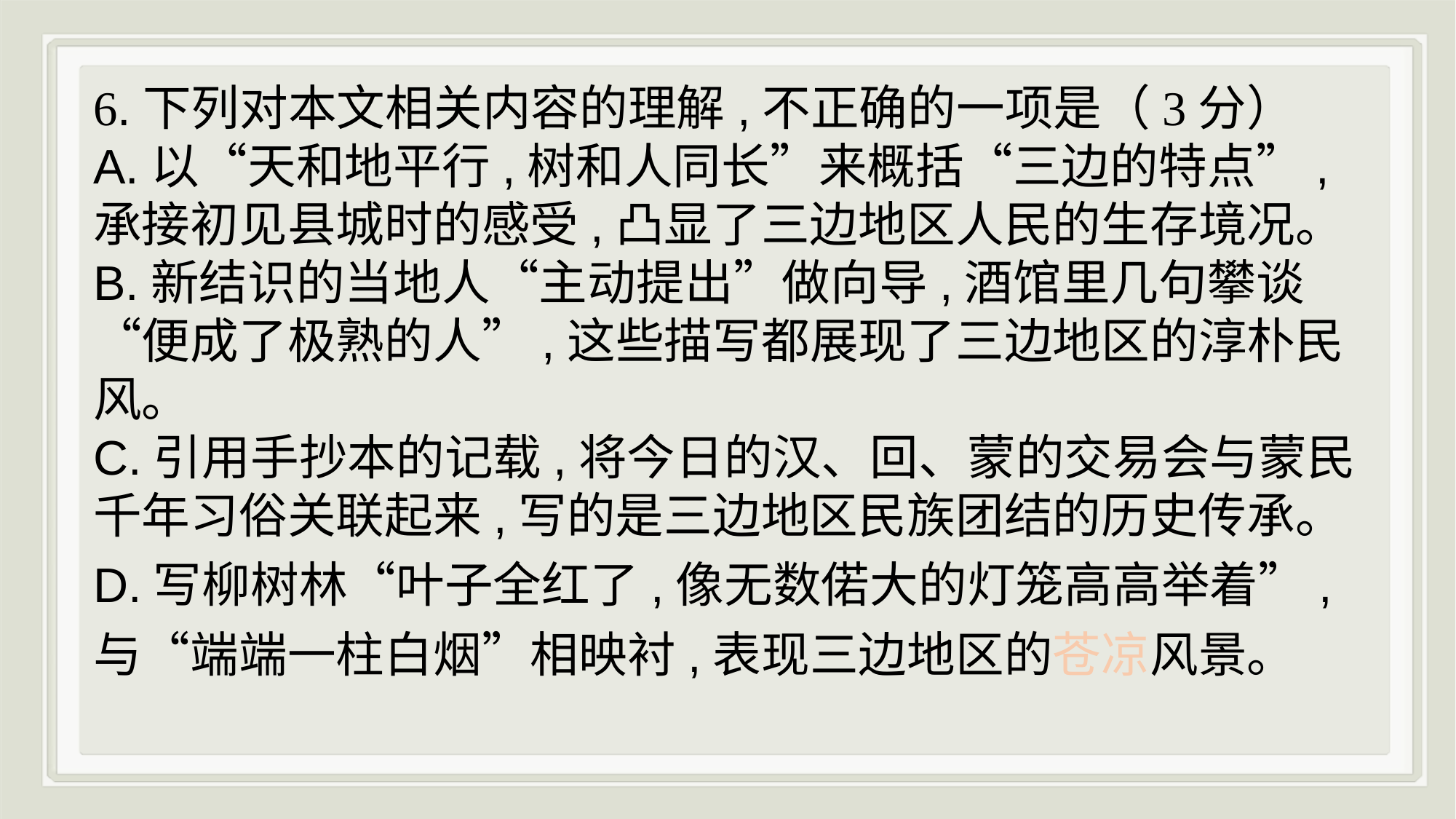

6.下列对本文相关内容的理解,不正确的一项是（3分）A.以“天和地平行,树和人同长”来概括“三边的特点”,承接初见县城时的感受,凸显了三边地区人民的生存境况。B.新结识的当地人“主动提出”做向导,酒馆里几句攀谈“便成了极熟的人”,这些描写都展现了三边地区的淳朴民风。C.引用手抄本的记载,将今日的汉、回、蒙的交易会与蒙民千年习俗关联起来,写的是三边地区民族团结的历史传承。D.写柳树林“叶子全红了,像无数偌大的灯笼高高举着”,与“端端一柱白烟”相映衬,表现三边地区的苍凉风景。